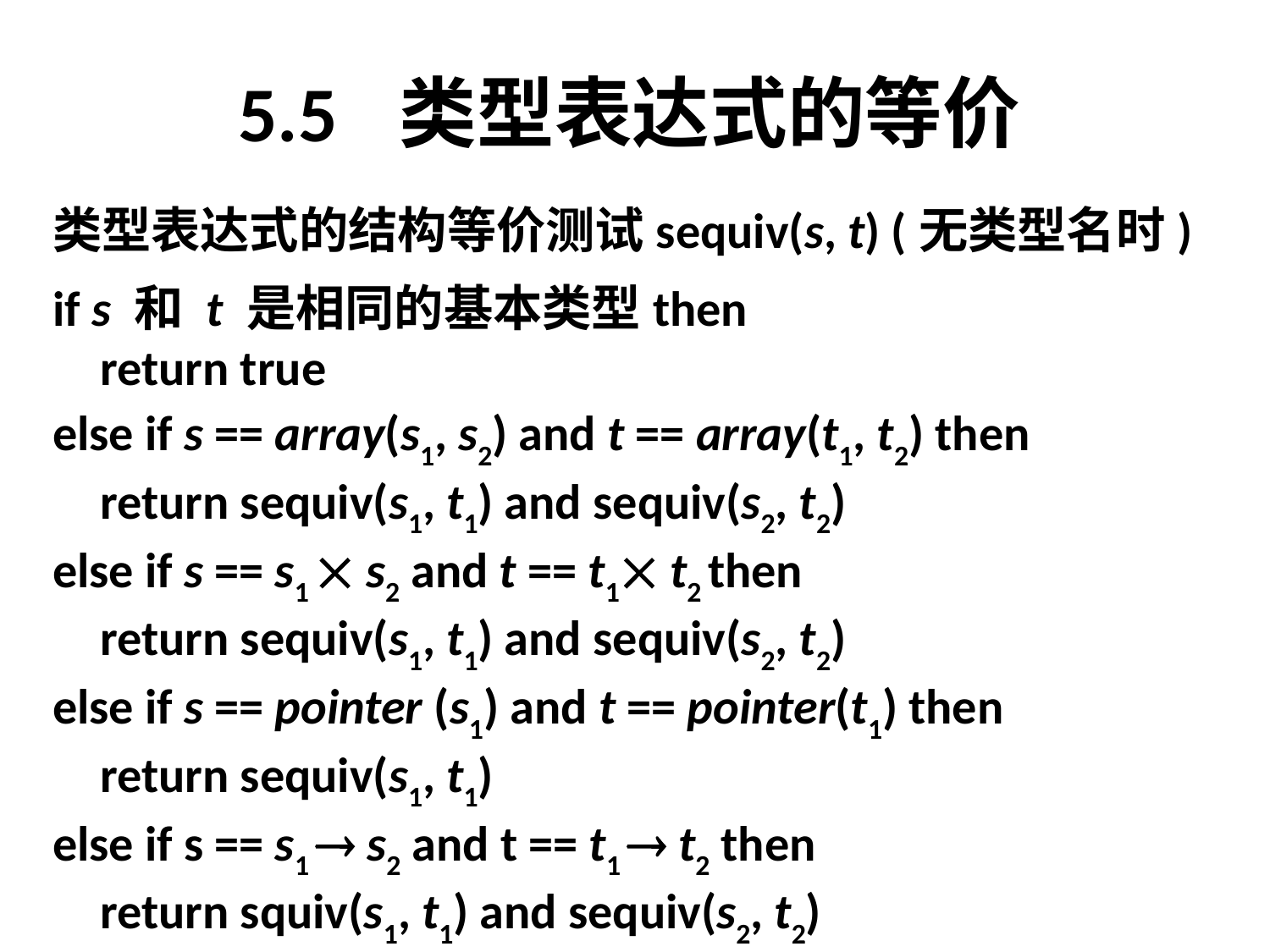

# 5.5  类型表达式的等价
类型表达式的结构等价测试sequiv(s, t) (无类型名时)
if s 和 t 是相同的基本类型then
	return true
else if s == array(s1, s2) and t == array(t1, t2) then
	return sequiv(s1, t1) and sequiv(s2, t2)
else if s == s1 × s2 and t == t1× t2 then
	return sequiv(s1, t1) and sequiv(s2, t2)
else if s == pointer (s1) and t == pointer(t1) then
	return sequiv(s1, t1)
else if s == s1 → s2 and t == t1 → t2 then
	return squiv(s1, t1) and sequiv(s2, t2)
else return false